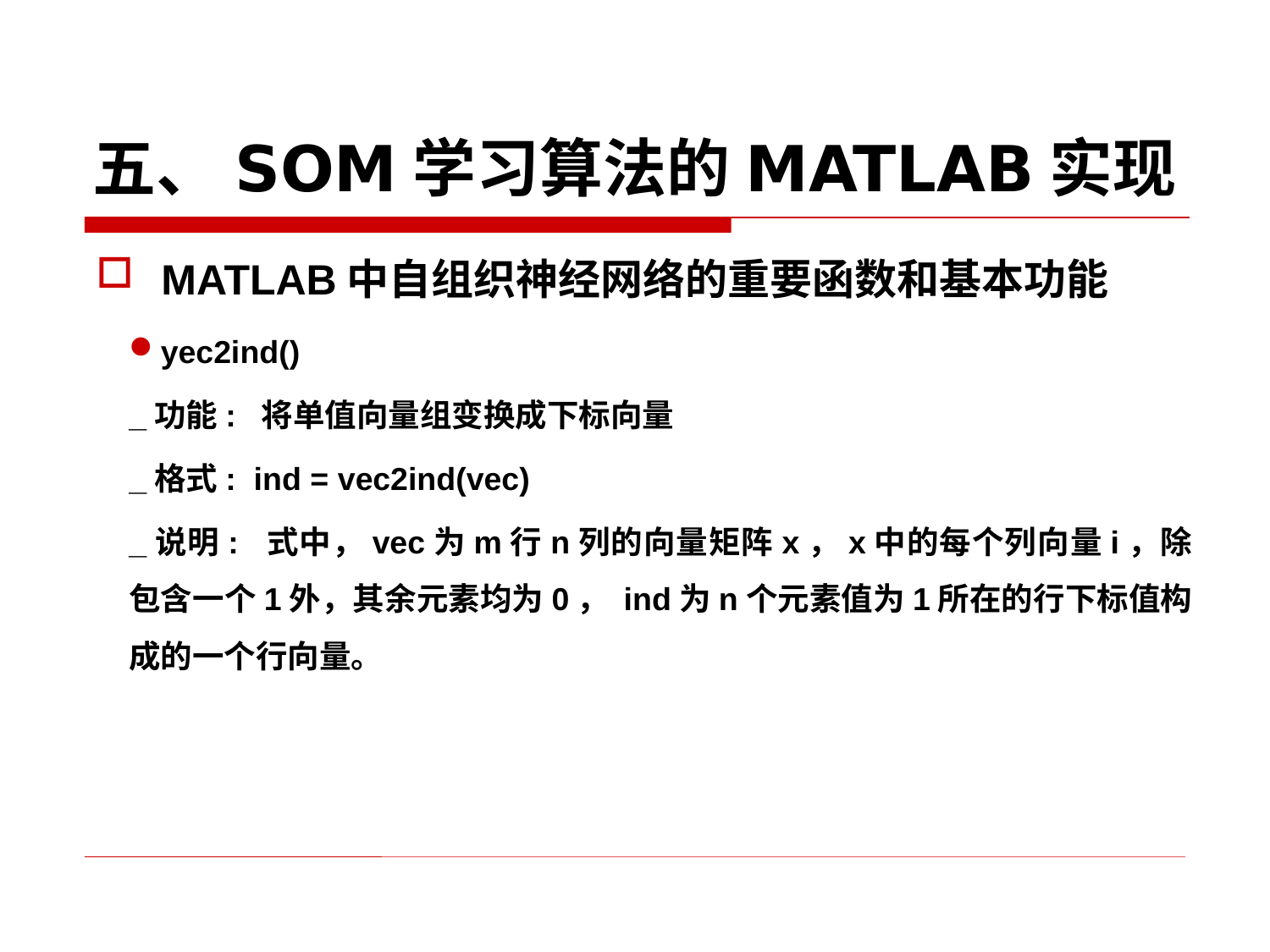

# 五、SOM学习算法的MATLAB实现

MATLAB中自组织神经网络的重要函数和基本功能

yec2ind()
_功能:  将单值向量组变换成下标向量
_格式:  ind = vec2ind(vec)
_说明:  式中，vec为m行n列的向量矩阵x，x中的每个列向量i，除包含一个1外，其余元素均为0， ind为n个元素值为1所在的行下标值构成的一个行向量。